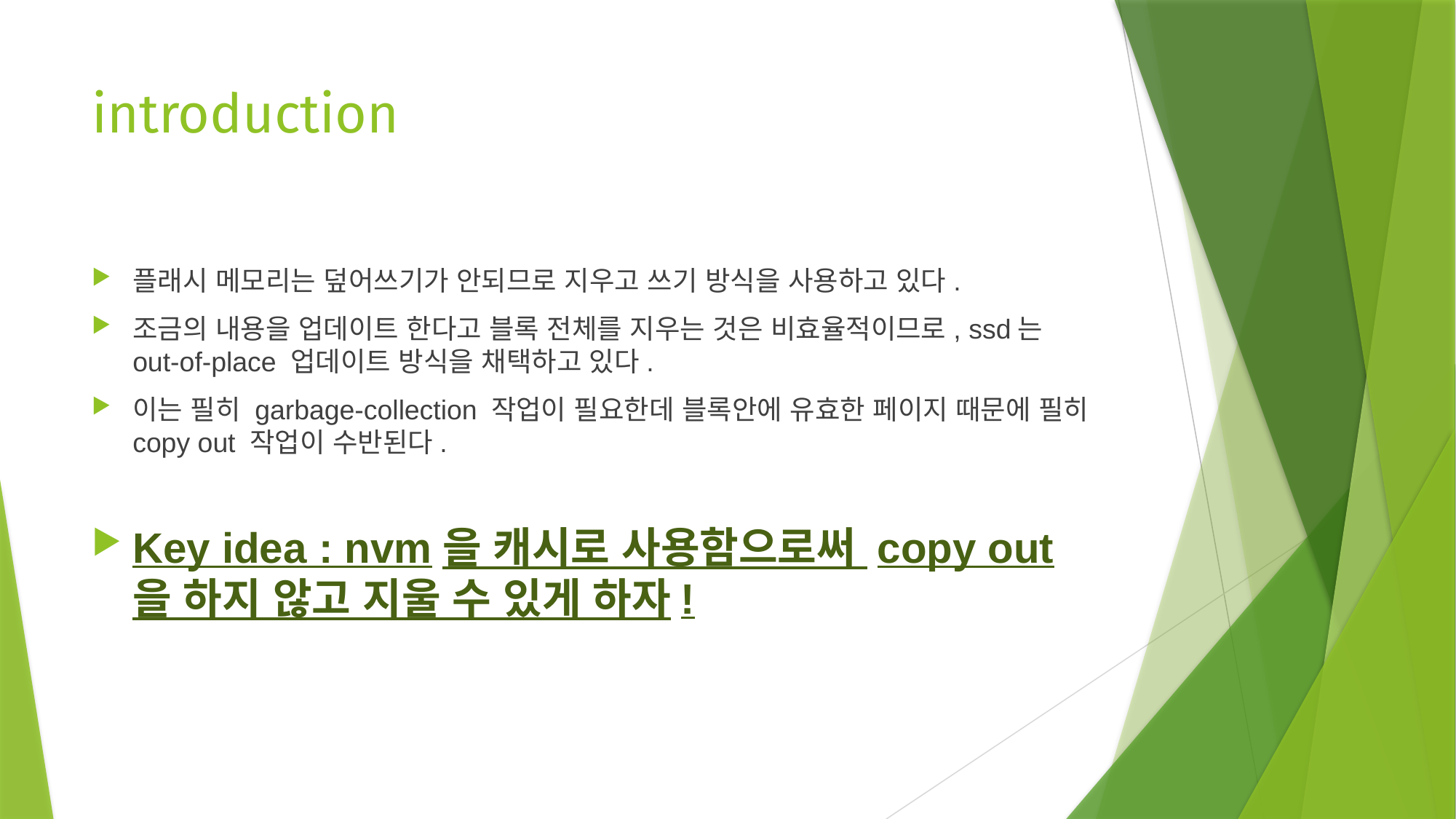

# introduction
플래시 메모리는 덮어쓰기가 안되므로 지우고 쓰기 방식을 사용하고 있다.
조금의 내용을 업데이트 한다고 블록 전체를 지우는 것은 비효율적이므로, ssd는 out-of-place 업데이트 방식을 채택하고 있다.
이는 필히 garbage-collection 작업이 필요한데 블록안에 유효한 페이지 때문에 필히 copy out 작업이 수반된다.

Key idea : nvm을 캐시로 사용함으로써 copy out을 하지 않고 지울 수 있게 하자!